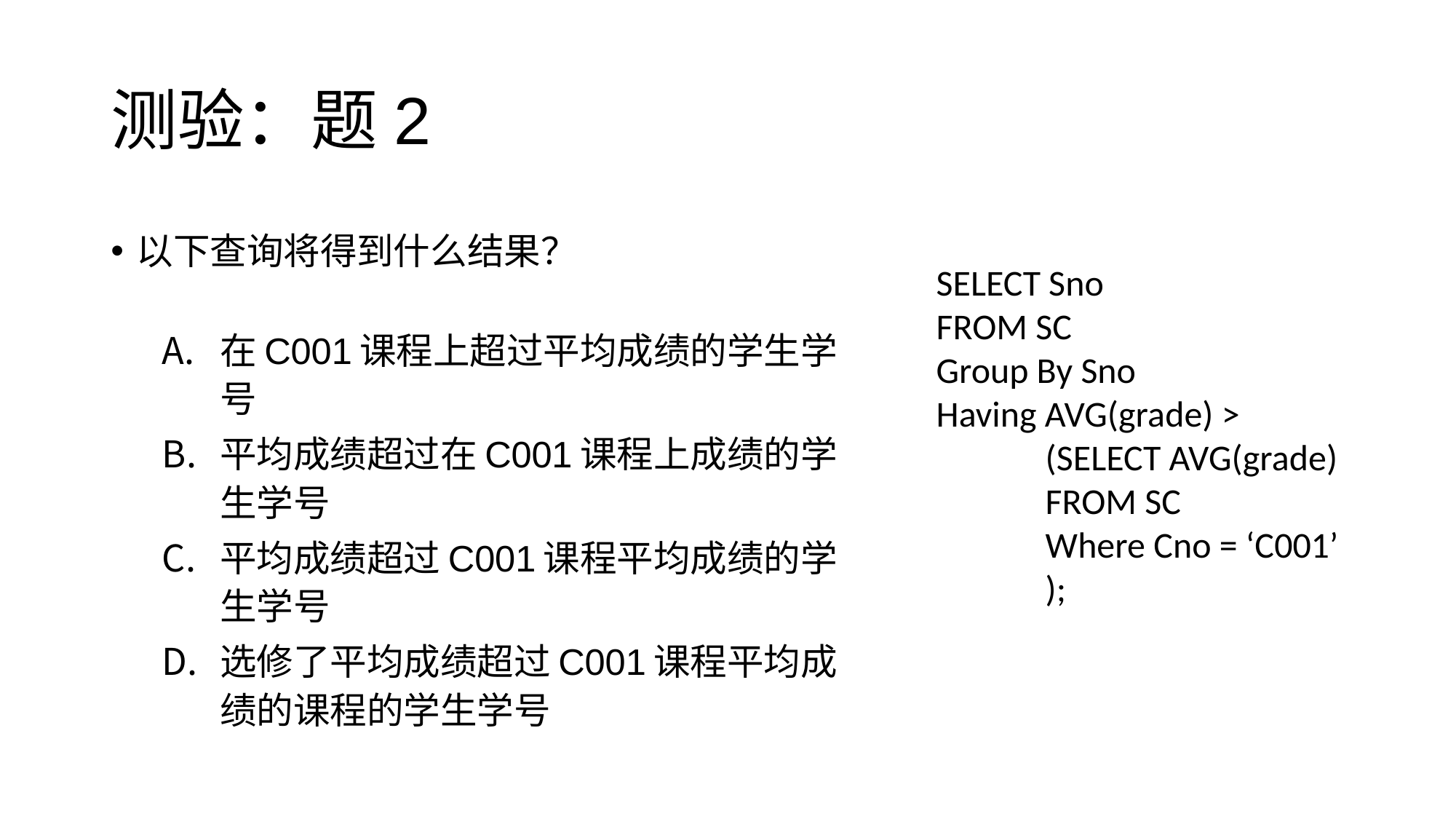

# 测验：题2
以下查询将得到什么结果？
在C001课程上超过平均成绩的学生学号
平均成绩超过在C001课程上成绩的学生学号
平均成绩超过C001课程平均成绩的学生学号
选修了平均成绩超过C001课程平均成绩的课程的学生学号
SELECT Sno
FROM SC
Group By Sno
Having AVG(grade) >
	(SELECT AVG(grade)
	FROM SC
	Where Cno = ‘C001’
	);